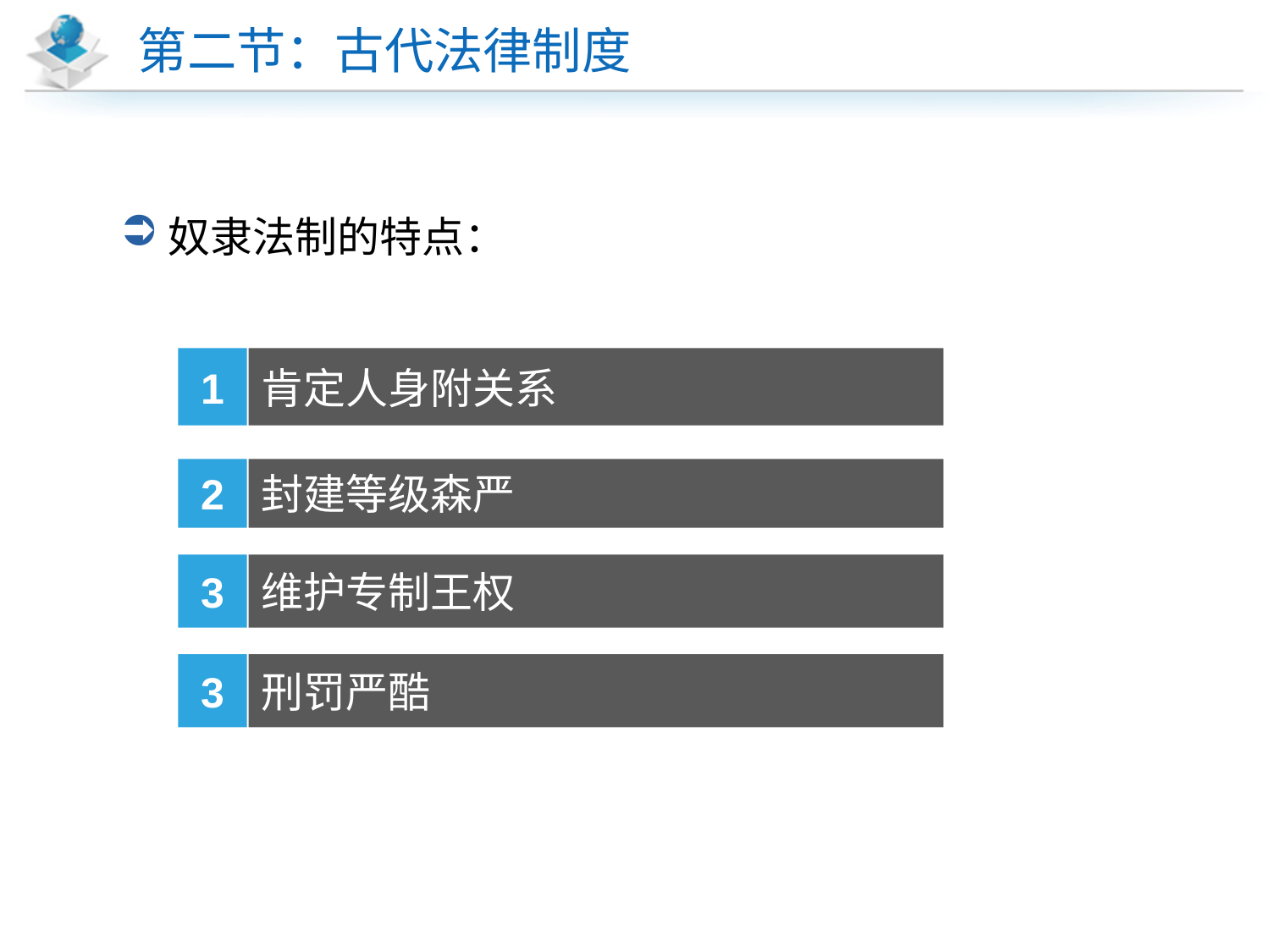

# 第二节：古代法律制度
奴隶法制的特点：
1
肯定人身附关系
2
封建等级森严
3
维护专制王权
3
刑罚严酷